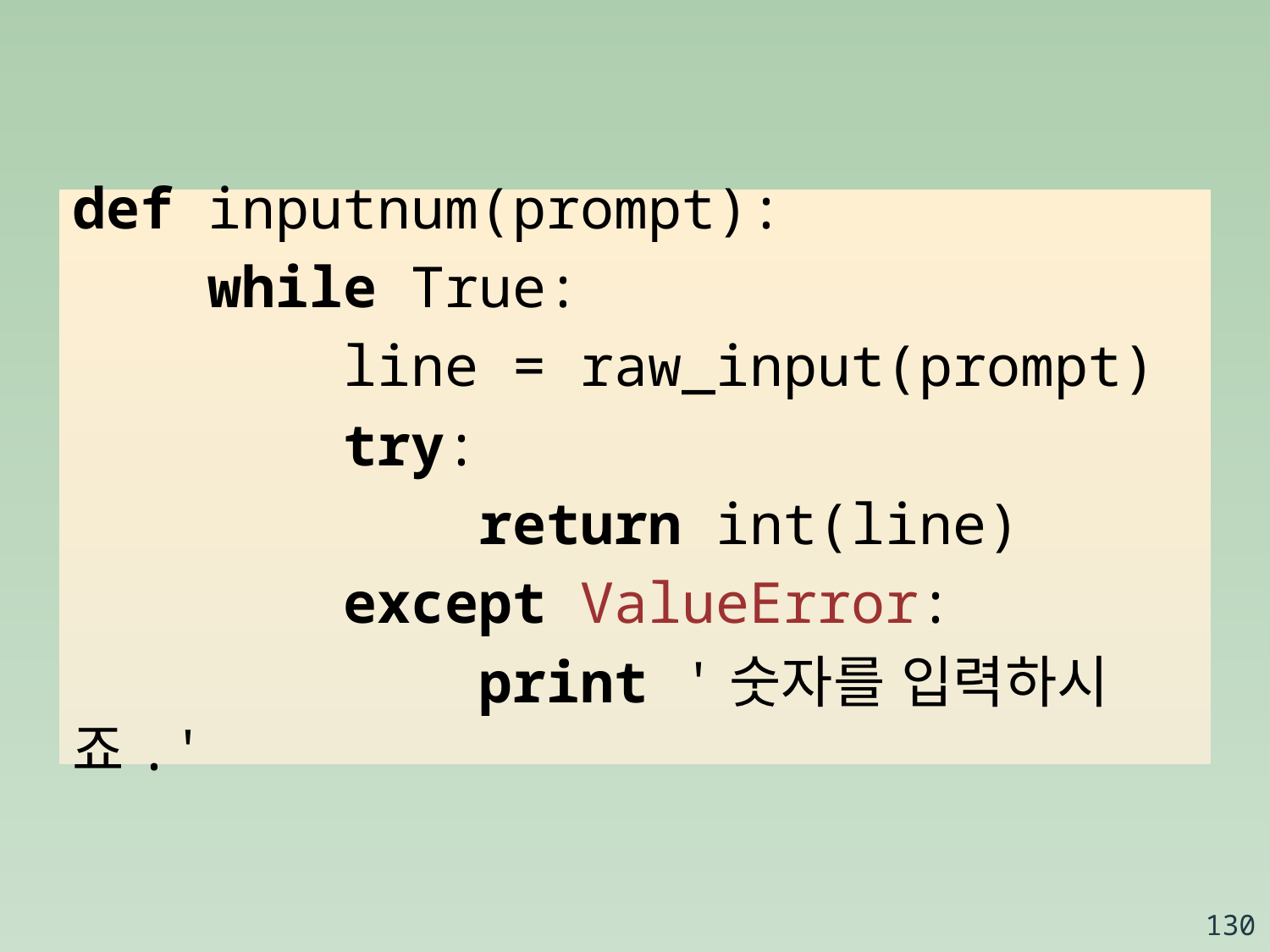

def inputnum(prompt):
    while True:
        line = raw_input(prompt)
        try:
            return int(line)
        except ValueError:
            print '숫자를 입력하시죠.'
130